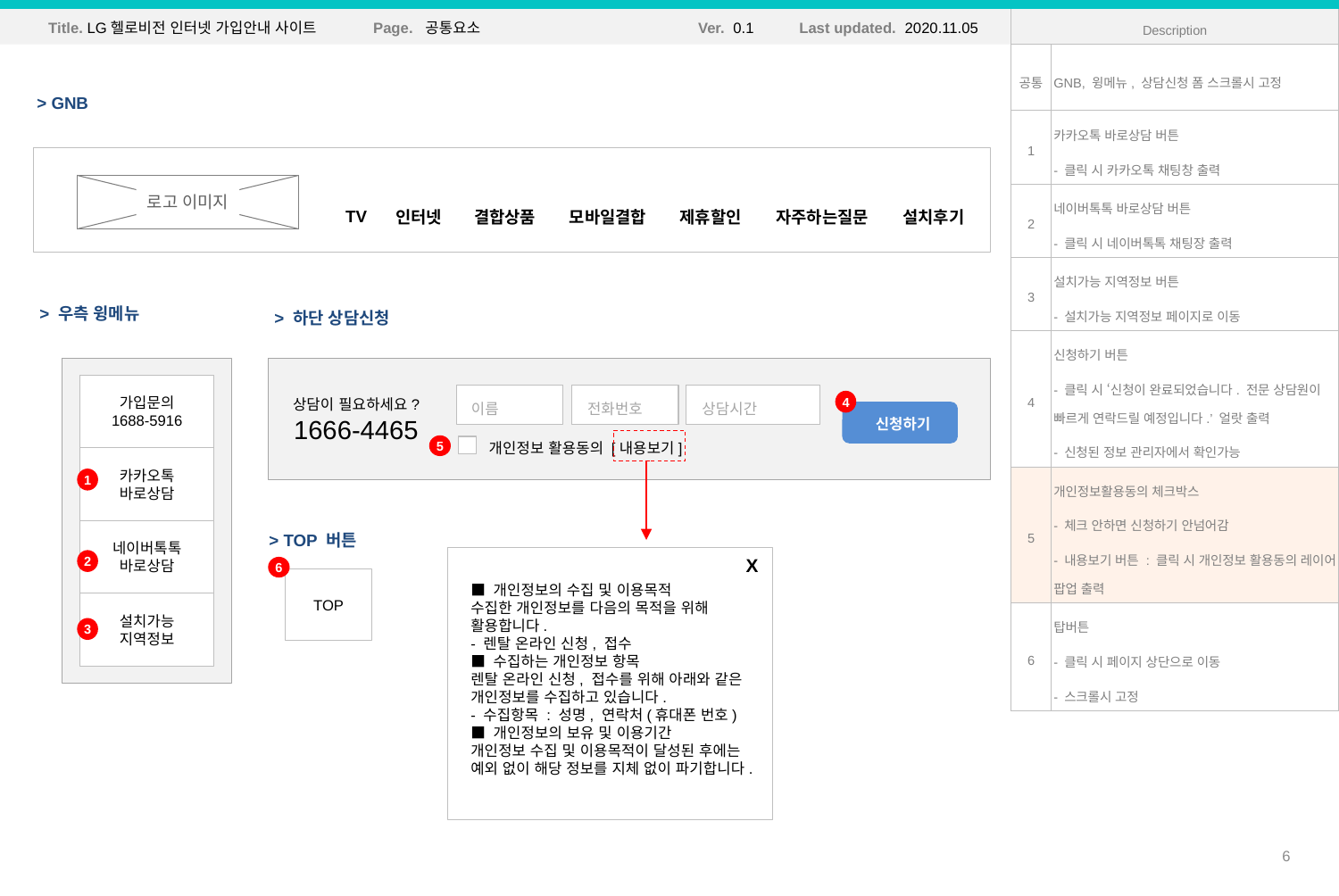

Title. LG헬로비전 인터넷 가입안내 사이트
Page.  공통요소
Ver.  0.1
Last updated.  2020.11.05
| Description |  |
| --- | --- |
| 공통 | GNB, 윙메뉴, 상담신청 폼 스크롤시 고정 |
| 1 | 카카오톡 바로상담 버튼 - 클릭 시 카카오톡 채팅창 출력 |
| 2 | 네이버톡톡 바로상담 버튼 - 클릭 시 네이버톡톡 채팅장 출력 |
| 3 | 설치가능 지역정보 버튼 - 설치가능 지역정보 페이지로 이동 |
| 4 | 신청하기 버튼 - 클릭 시 ‘신청이 완료되었습니다. 전문 상담원이 빠르게 연락드릴 예정입니다.’ 얼랏 출력 - 신청된 정보 관리자에서 확인가능 |
| 5 | 개인정보활용동의 체크박스 - 체크 안하면 신청하기 안넘어감 - 내용보기 버튼 : 클릭 시 개인정보 활용동의 레이어 팝업 출력 |
| 6 | 탑버튼 - 클릭 시 페이지 상단으로 이동 - 스크롤시 고정 |
> GNB

로고 이미지
TV
인터넷
결합상품
모바일결합
제휴할인
자주하는질문
설치후기
> 우측 윙메뉴
> 하단 상담신청

가입문의
1688-5916
카카오톡
바로상담
네이버톡톡
바로상담
설치가능
지역정보

이름

전화번호

상담시간
상담이 필요하세요?
1666-4465
4

신청하기

개인정보 활용동의 [내용보기]
5

1
> TOP 버튼
ㅍㅅ
■ 개인정보의 수집 및 이용목적
수집한 개인정보를 다음의 목적을 위해 활용합니다.
- 렌탈 온라인 신청, 접수
■ 수집하는 개인정보 항목
렌탈 온라인 신청, 접수를 위해 아래와 같은 개인정보를 수집하고 있습니다.
- 수집항목 : 성명, 연락처(휴대폰 번호)
■ 개인정보의 보유 및 이용기간
개인정보 수집 및 이용목적이 달성된 후에는 예외 없이 해당 정보를 지체 없이 파기합니다.
X
2
6
TOP
3
6